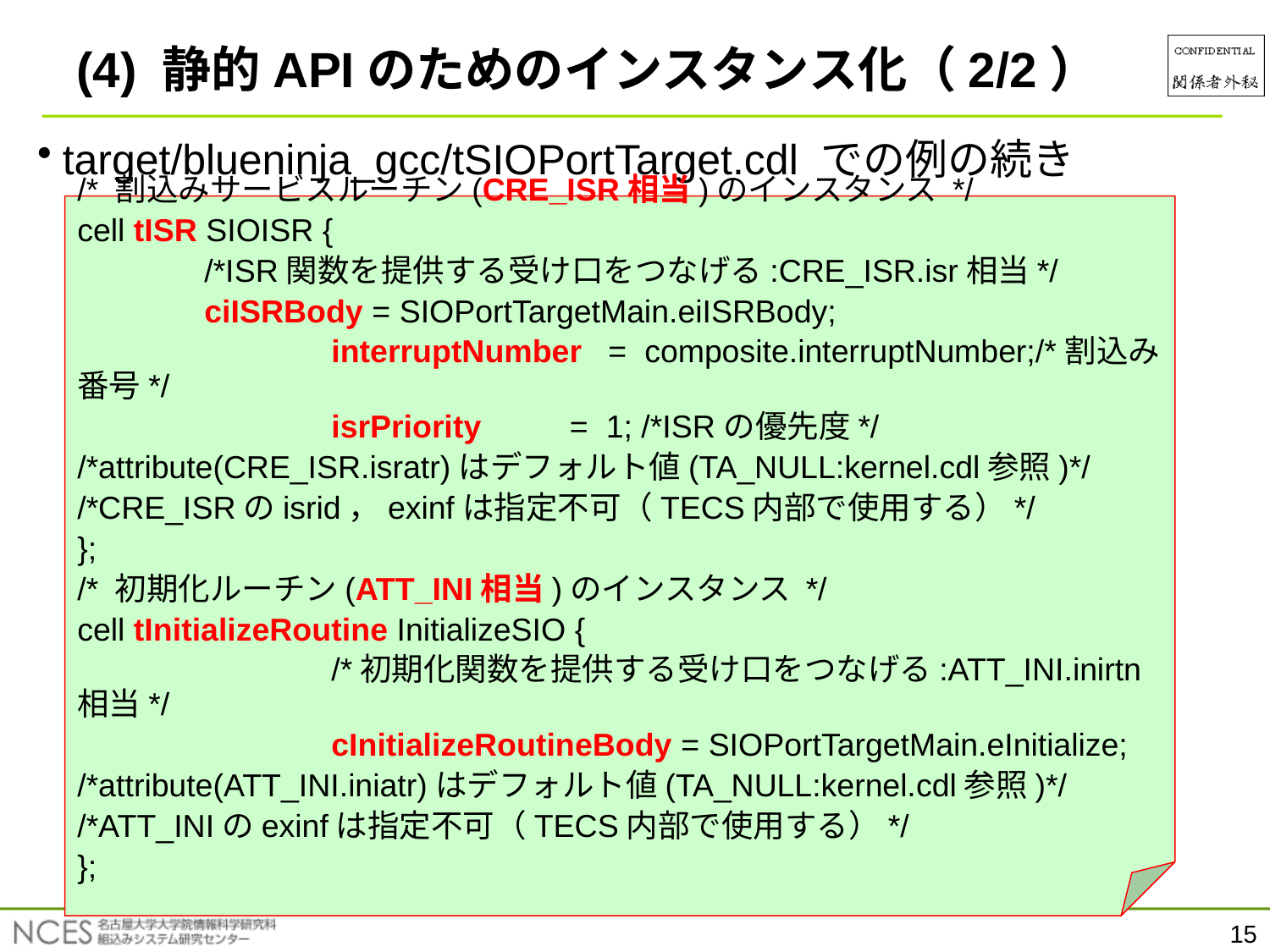

(4) 静的APIのためのインスタンス化（2/2）
target/blueninja_gcc/tSIOPortTarget.cdl での例の続き
/* 割込みサービスルーチン(CRE_ISR相当)のインスタンス */
cell tISR SIOISR {
	/*ISR関数を提供する受け口をつなげる:CRE_ISR.isr相当*/
	ciISRBody = SIOPortTargetMain.eiISRBody;
		interruptNumber   =  composite.interruptNumber;/*割込み番号*/
		isrPriority          =  1; /*ISRの優先度*/
/*attribute(CRE_ISR.isratr)はデフォルト値(TA_NULL:kernel.cdl参照)*/
/*CRE_ISRのisrid，exinfは指定不可（TECS内部で使用する）*/
};
/* 初期化ルーチン(ATT_INI相当)のインスタンス */
cell tInitializeRoutine InitializeSIO {
		/*初期化関数を提供する受け口をつなげる:ATT_INI.inirtn相当*/
		cInitializeRoutineBody = SIOPortTargetMain.eInitialize;
/*attribute(ATT_INI.iniatr)はデフォルト値(TA_NULL:kernel.cdl参照)*/
/*ATT_INIのexinfは指定不可（TECS内部で使用する）*/
};
15